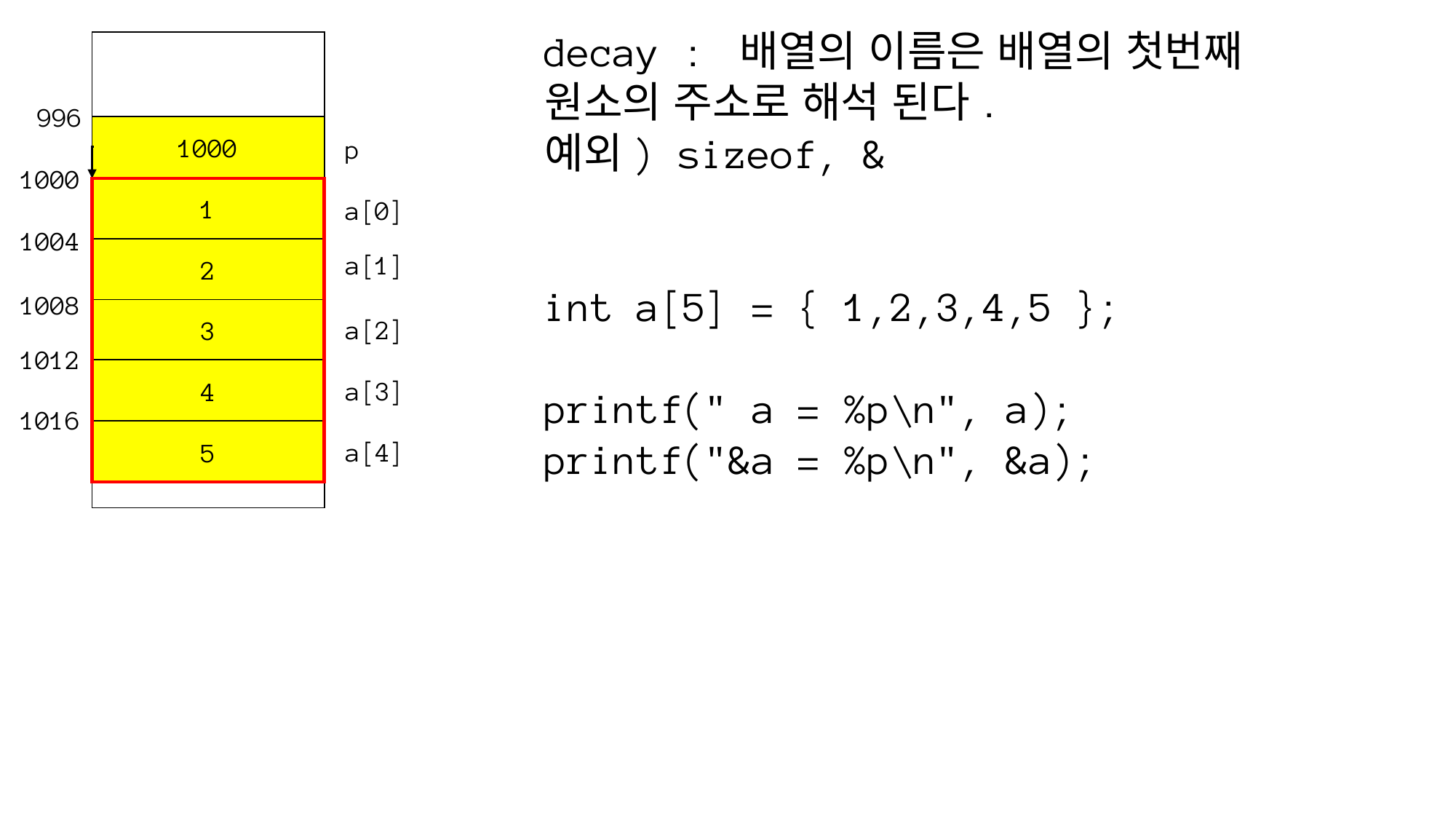

decay : 배열의 이름은 배열의 첫번째
원소의 주소로 해석 된다.
예외) sizeof, &

int a[5] = { 1,2,3,4,5 };

printf(" a = %p\n", a);
printf("&a = %p\n", &a);

996
1000
p
1000

1

a[0]
1004
2
a[1]
1008
3
a[2]
1012
4
a[3]
1016

5
a[4]